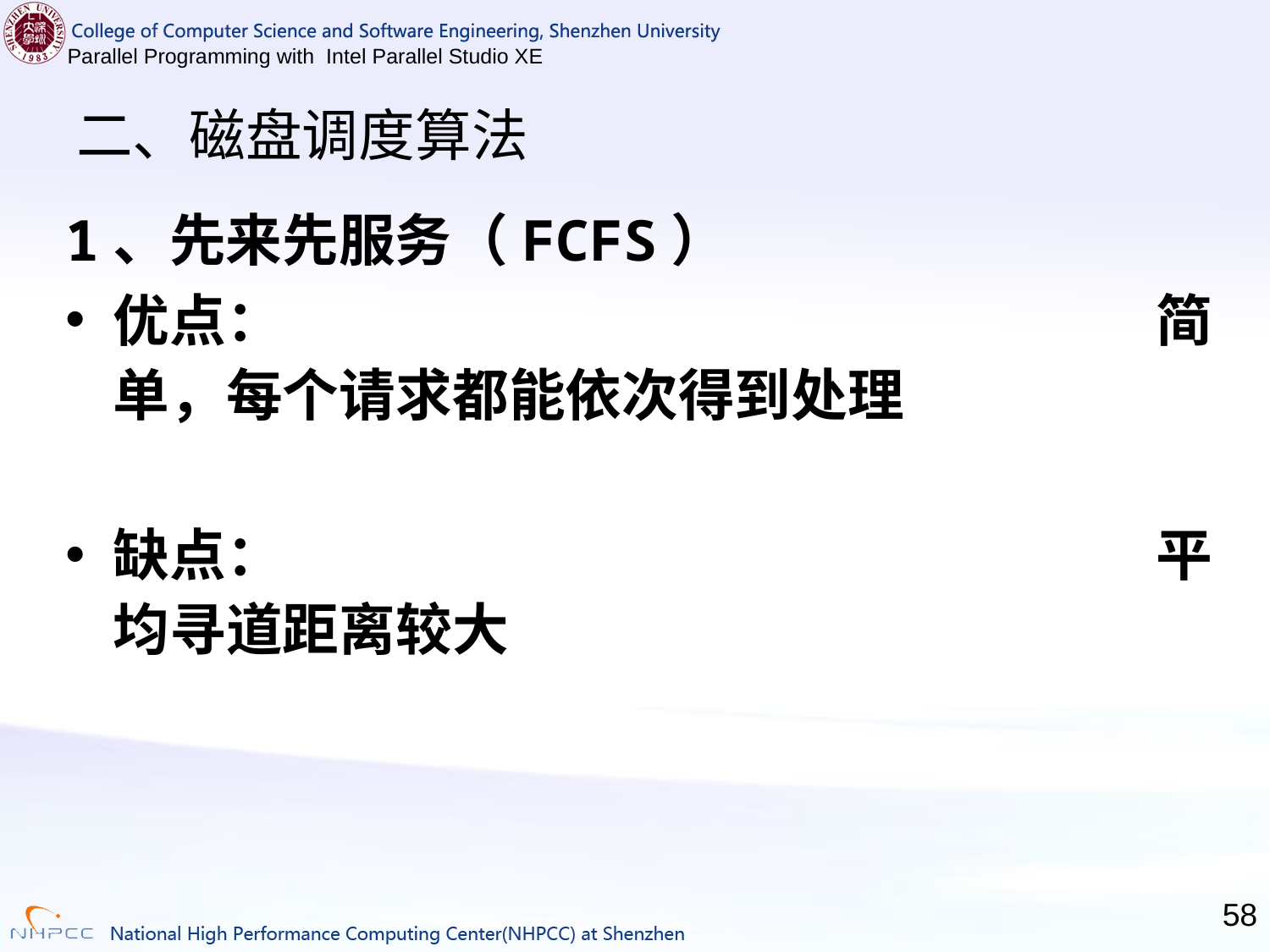

# 二、磁盘调度算法
1、先来先服务（FCFS）
优点：　　　　　　　　　　　　　　　  简单，每个请求都能依次得到处理

缺点：　　　　　　　　　　　　　　　  平均寻道距离较大
58